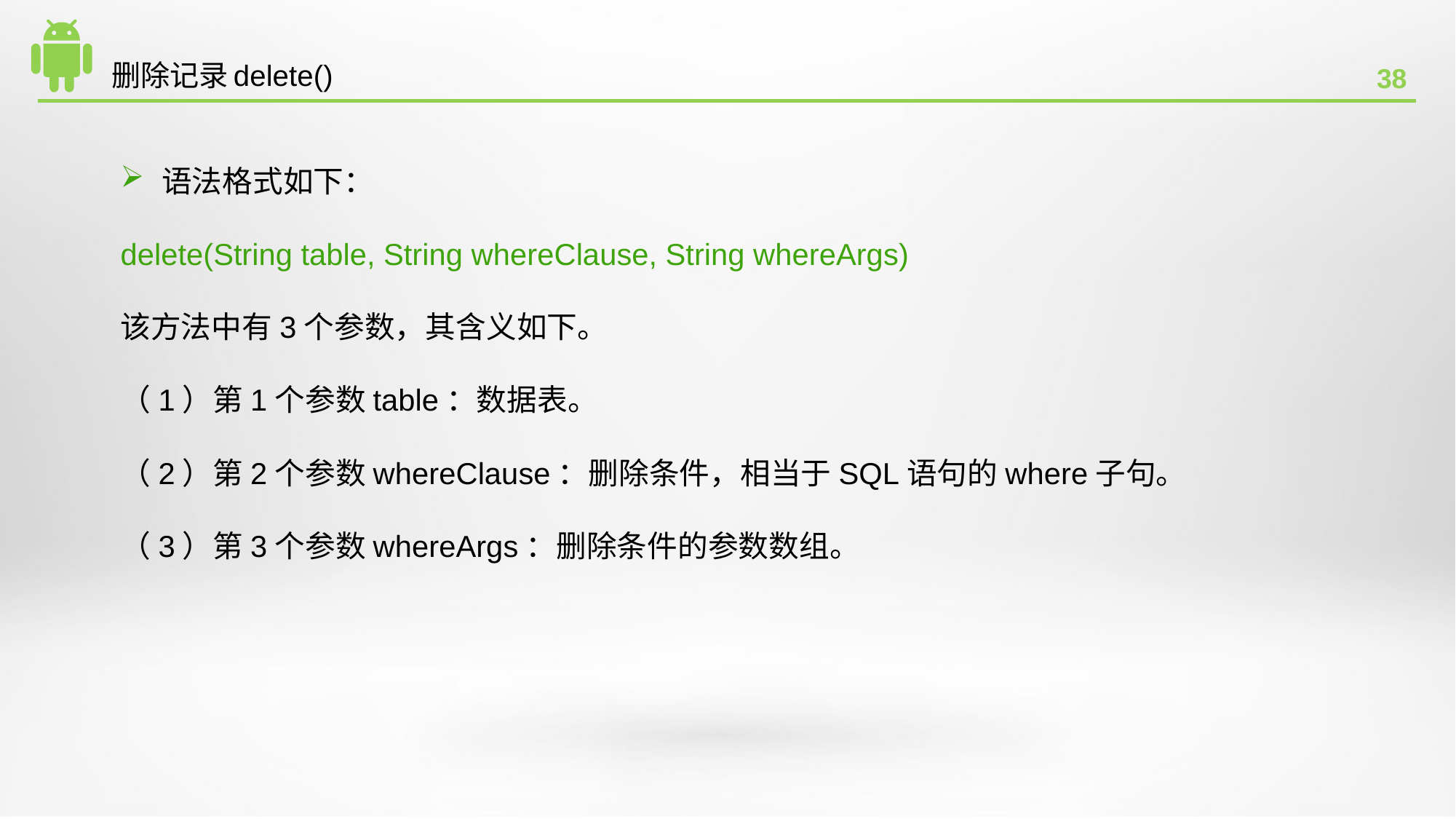

# 删除记录delete()
语法格式如下：
delete(String table, String whereClause, String whereArgs)
该方法中有3个参数，其含义如下。
（1）第1个参数table：数据表。
（2）第2个参数whereClause：删除条件，相当于SQL语句的where子句。
（3）第3个参数whereArgs：删除条件的参数数组。